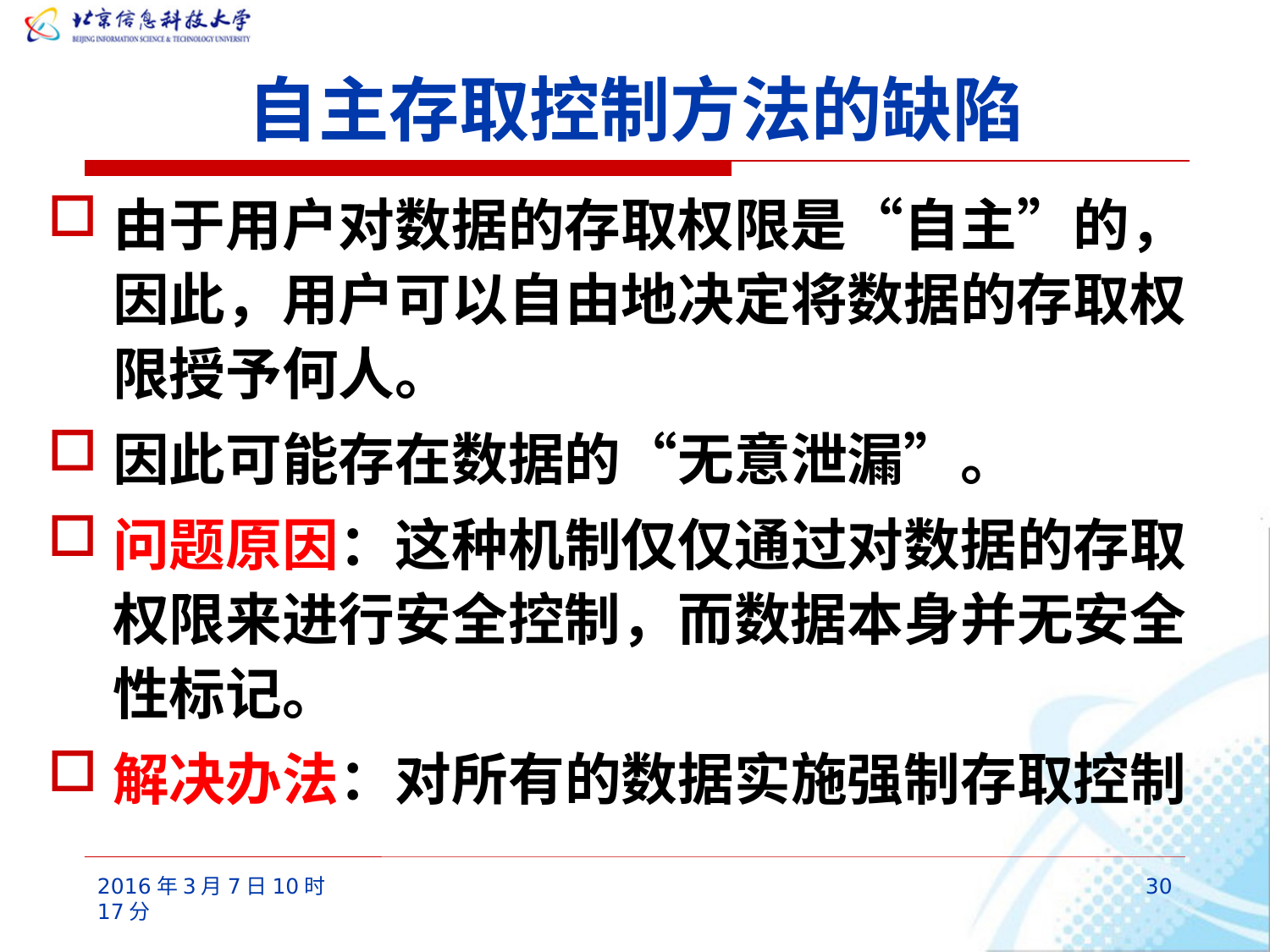

# 自主存取控制方法的缺陷
由于用户对数据的存取权限是“自主”的，因此，用户可以自由地决定将数据的存取权限授予何人。
因此可能存在数据的“无意泄漏”。
问题原因：这种机制仅仅通过对数据的存取权限来进行安全控制，而数据本身并无安全性标记。
解决办法：对所有的数据实施强制存取控制
2016年3月7日10时17分
30